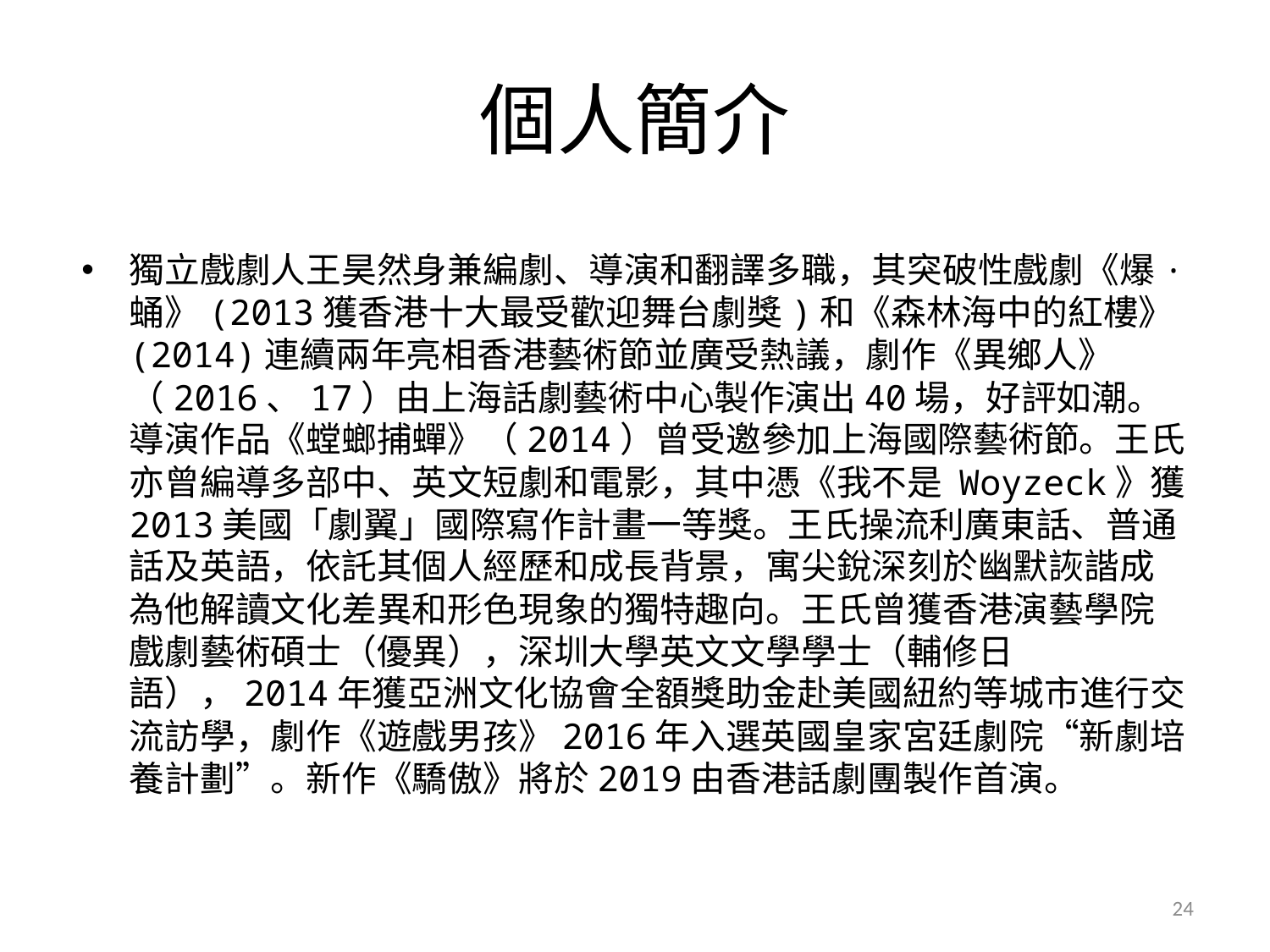

# 個人簡介

獨立戲劇人王昊然身兼編劇、導演和翻譯多職，其突破性戲劇《爆·蛹》(2013獲香港十大最受歡迎舞台劇獎)和《森林海中的紅樓》(2014)連續兩年亮相香港藝術節並廣受熱議，劇作《異鄉人》（2016、17）由上海話劇藝術中心製作演出40場，好評如潮。導演作品《螳螂捕蟬》（2014）曾受邀參加上海國際藝術節。王氏亦曾編導多部中、英文短劇和電影，其中憑《我不是 Woyzeck》獲2013美國「劇翼」國際寫作計畫一等獎。王氏操流利廣東話、普通話及英語，依託其個人經歷和成長背景，寓尖銳深刻於幽默詼諧成為他解讀文化差異和形色現象的獨特趣向。王氏曾獲香港演藝學院戲劇藝術碩士（優異），深圳大學英文文學學士（輔修日語），2014年獲亞洲文化協會全額獎助金赴美國紐約等城市進行交流訪學，劇作《遊戲男孩》2016年入選英國皇家宮廷劇院“新劇培養計劃”。新作《驕傲》將於2019由香港話劇團製作首演。
24